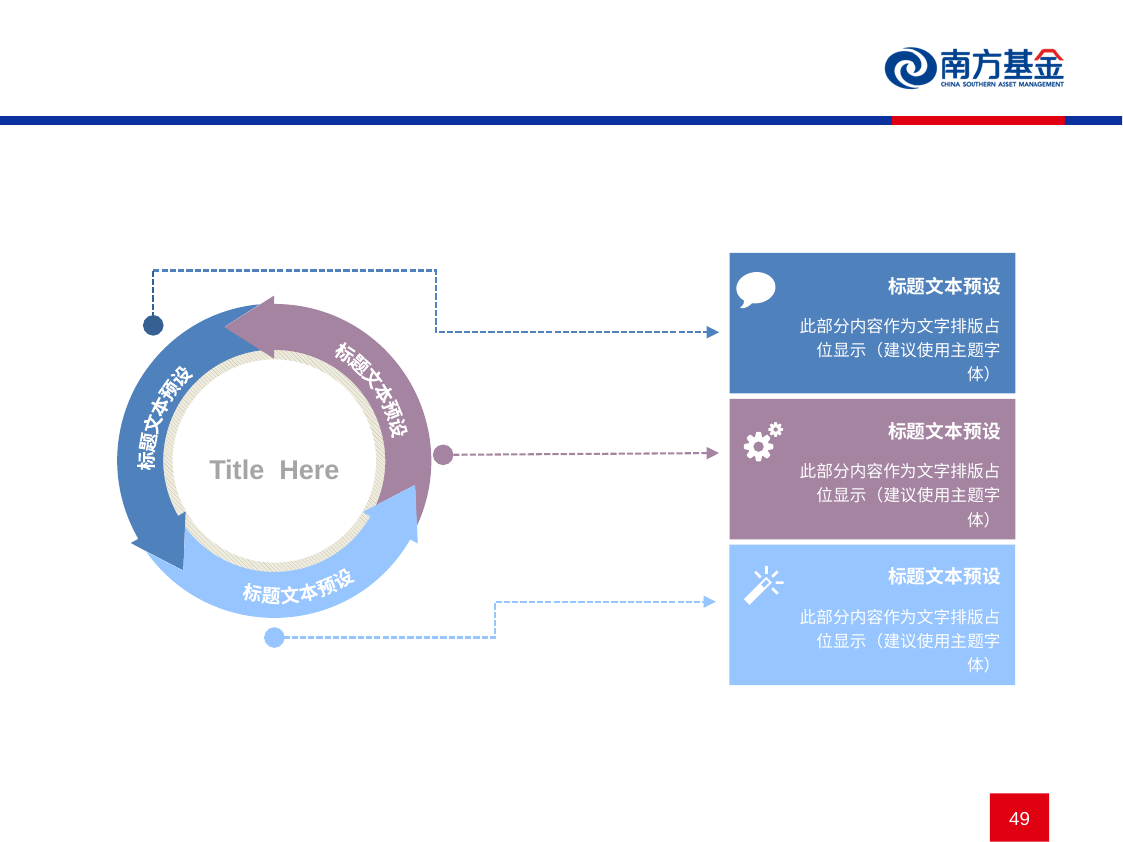

#

标题文本预设

此部分内容作为文字排版占位显示（建议使用主题字体）

标题文本预设
标题文本预设

标题文本预设
Title  Here
标题文本预设

此部分内容作为文字排版占位显示（建议使用主题字体）
-25
标题文本预设

此部分内容作为文字排版占位显示（建议使用主题字体）
49